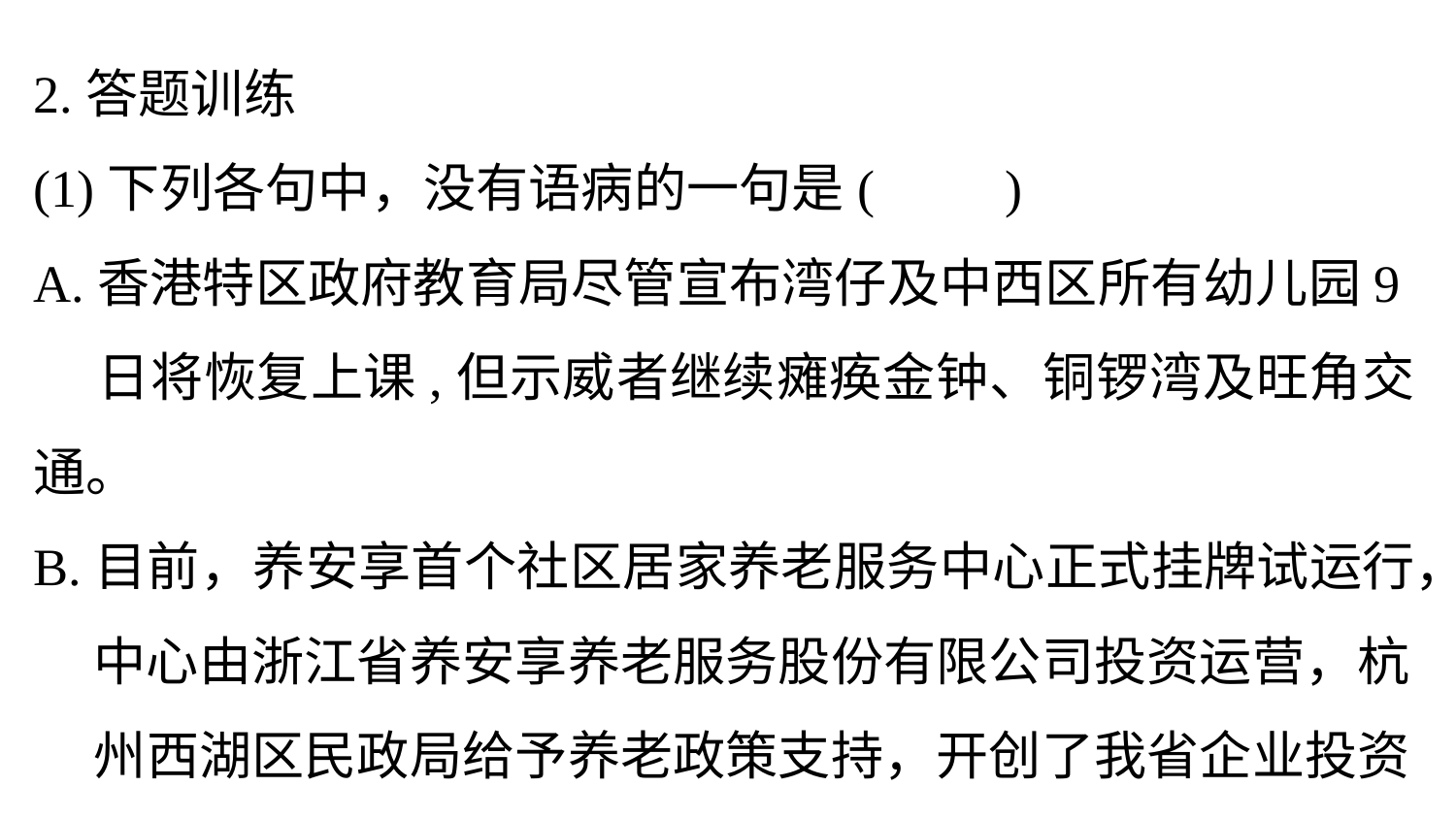

2.答题训练
(1)下列各句中，没有语病的一句是(　　)
A.香港特区政府教育局尽管宣布湾仔及中西区所有幼儿园9
    日将恢复上课,但示威者继续瘫痪金钟、铜锣湾及旺角交通。
B.目前，养安享首个社区居家养老服务中心正式挂牌试运行，
    中心由浙江省养安享养老服务股份有限公司投资运营，杭
    州西湖区民政局给予养老政策支持，开创了我省企业投资
    主体与政府部门联手惠老的先河。